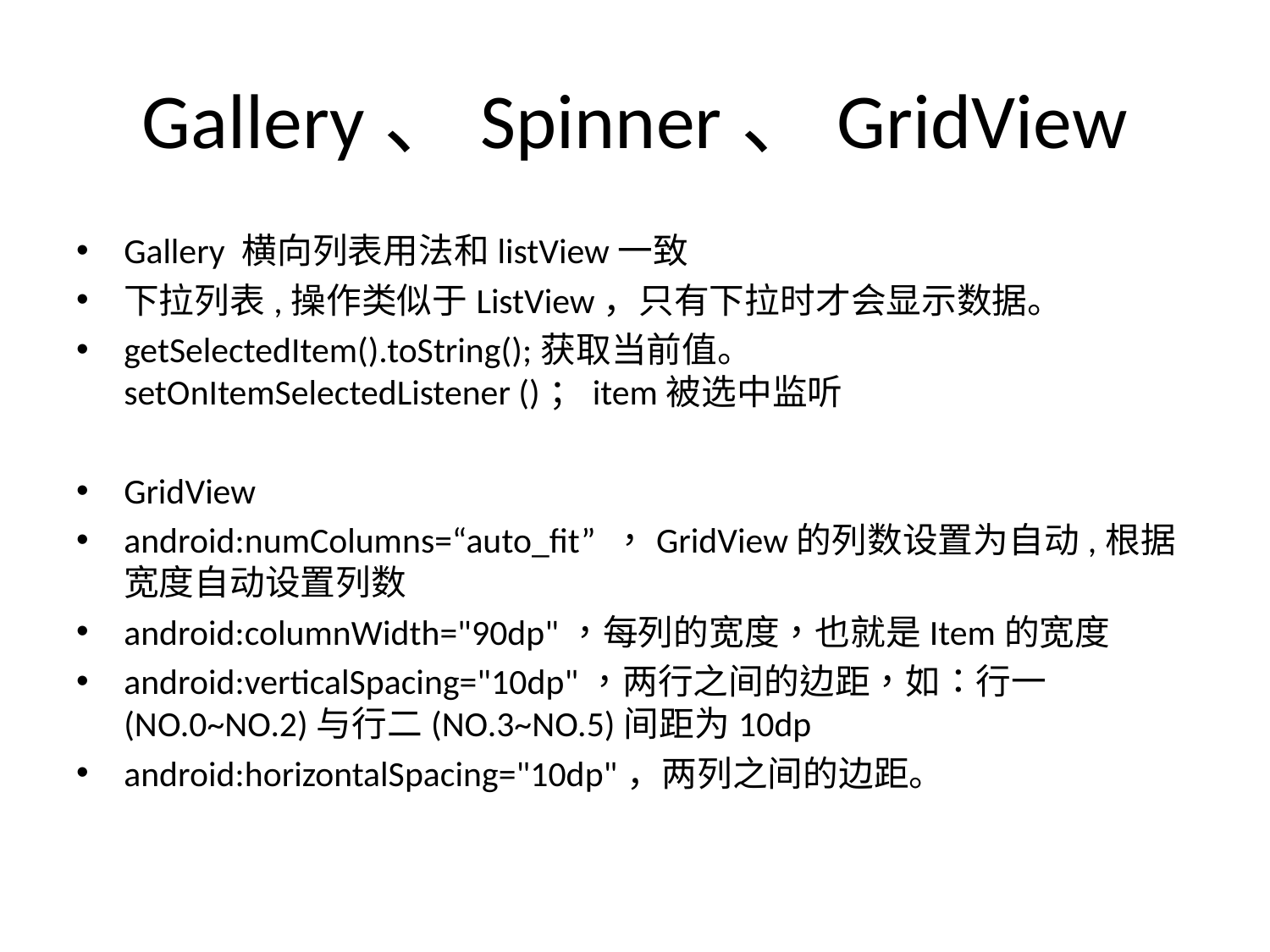

# Gallery、Spinner、GridView
Gallery 横向列表用法和listView一致
下拉列表,操作类似于ListView，只有下拉时才会显示数据。
getSelectedItem().toString();获取当前值。
setOnItemSelectedListener ()；item被选中监听

GridView
android:numColumns=“auto_fit” ，GridView的列数设置为自动,根据宽度自动设置列数
android:columnWidth="90dp"，每列的宽度，也就是Item的宽度
android:verticalSpacing="10dp"，两行之间的边距，如：行一(NO.0~NO.2)与行二(NO.3~NO.5)间距为10dp
android:horizontalSpacing="10dp"，两列之间的边距。